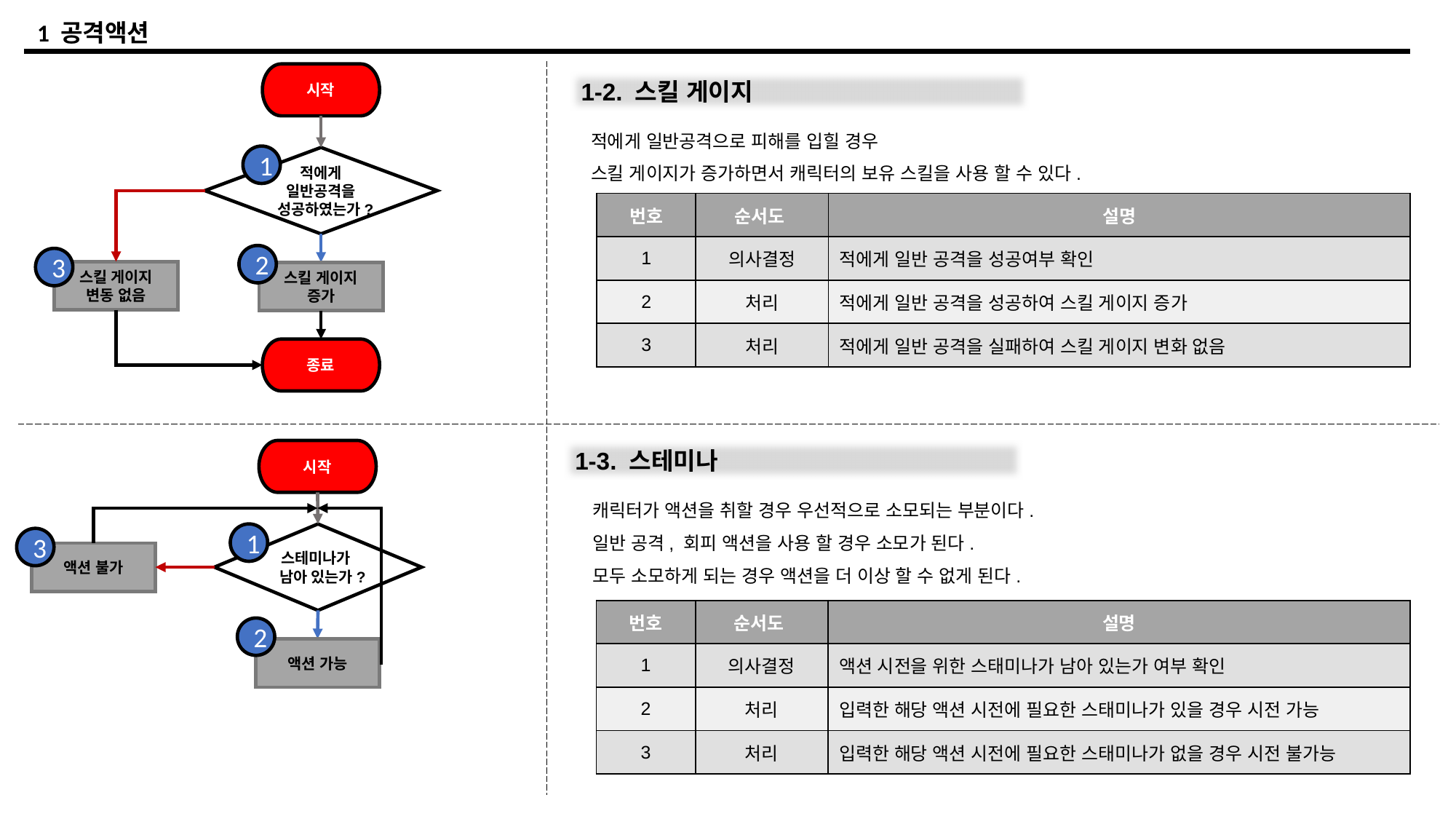

1 공격액션
시작
1-2. 스킬 게이지
적에게 일반공격으로 피해를 입힐 경우
스킬 게이지가 증가하면서 캐릭터의 보유 스킬을 사용 할 수 있다.
1
적에게 일반공격을 성공하였는가?
| 번호 | 순서도 | 설명 |
| --- | --- | --- |
| 1 | 의사결정 | 적에게 일반 공격을 성공여부 확인 |
| 2 | 처리 | 적에게 일반 공격을 성공하여 스킬 게이지 증가 |
| 3 | 처리 | 적에게 일반 공격을 실패하여 스킬 게이지 변화 없음 |
2
3
스킬 게이지
변동 없음
스킬 게이지 증가
종료
시작
1-3. 스테미나
캐릭터가 액션을 취할 경우 우선적으로 소모되는 부분이다.
일반 공격, 회피 액션을 사용 할 경우 소모가 된다.
모두 소모하게 되는 경우 액션을 더 이상 할 수 없게 된다.
스테미나가
남아 있는가?
1
3
액션 불가
| 번호 | 순서도 | 설명 |
| --- | --- | --- |
| 1 | 의사결정 | 액션 시전을 위한 스태미나가 남아 있는가 여부 확인 |
| 2 | 처리 | 입력한 해당 액션 시전에 필요한 스태미나가 있을 경우 시전 가능 |
| 3 | 처리 | 입력한 해당 액션 시전에 필요한 스태미나가 없을 경우 시전 불가능 |
2
액션 가능